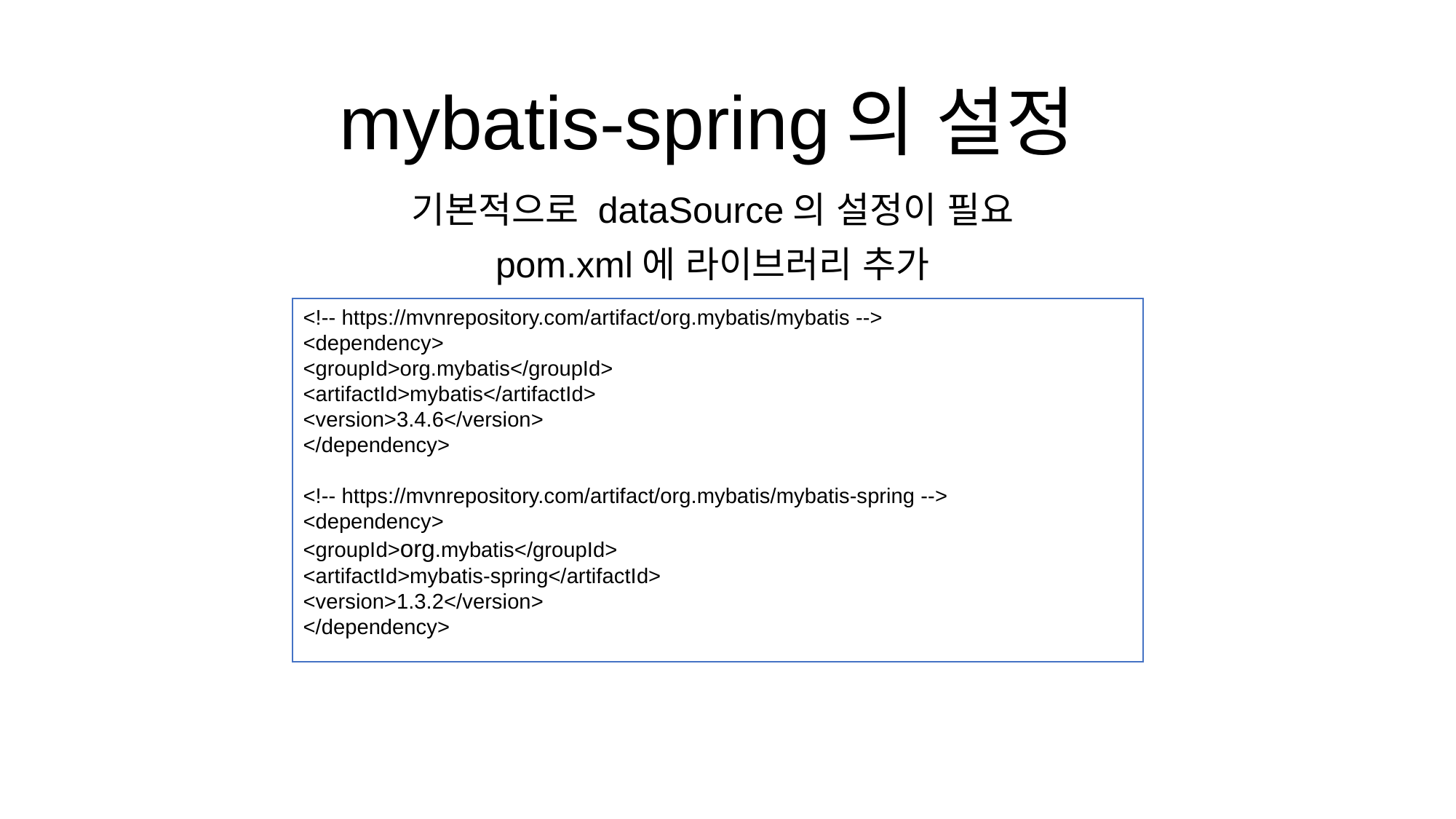

mybatis-spring의 설정
기본적으로 dataSource의 설정이 필요
pom.xml에 라이브러리 추가
<!-- https://mvnrepository.com/artifact/org.mybatis/mybatis -->
<dependency>
<groupId>org.mybatis</groupId>
<artifactId>mybatis</artifactId>
<version>3.4.6</version>
</dependency>

<!-- https://mvnrepository.com/artifact/org.mybatis/mybatis-spring -->
<dependency>
<groupId>org.mybatis</groupId>
<artifactId>mybatis-spring</artifactId>
<version>1.3.2</version>
</dependency>